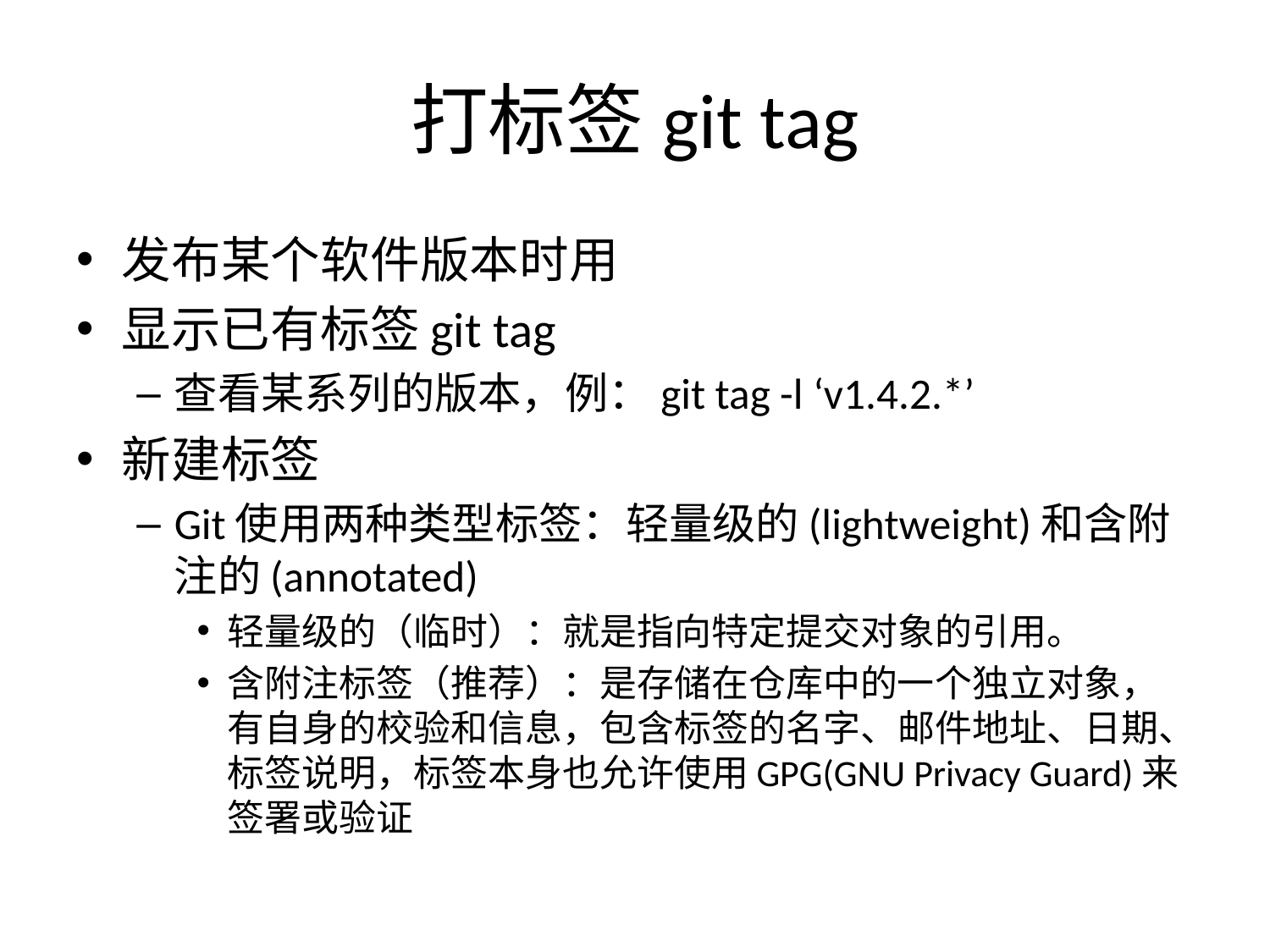

# 打标签git tag
发布某个软件版本时用
显示已有标签git tag
查看某系列的版本，例：git tag -l ‘v1.4.2.*’
新建标签
Git使用两种类型标签：轻量级的(lightweight)和含附注的(annotated)
轻量级的（临时）：就是指向特定提交对象的引用。
含附注标签（推荐）：是存储在仓库中的一个独立对象，有自身的校验和信息，包含标签的名字、邮件地址、日期、标签说明，标签本身也允许使用GPG(GNU Privacy Guard)来签署或验证